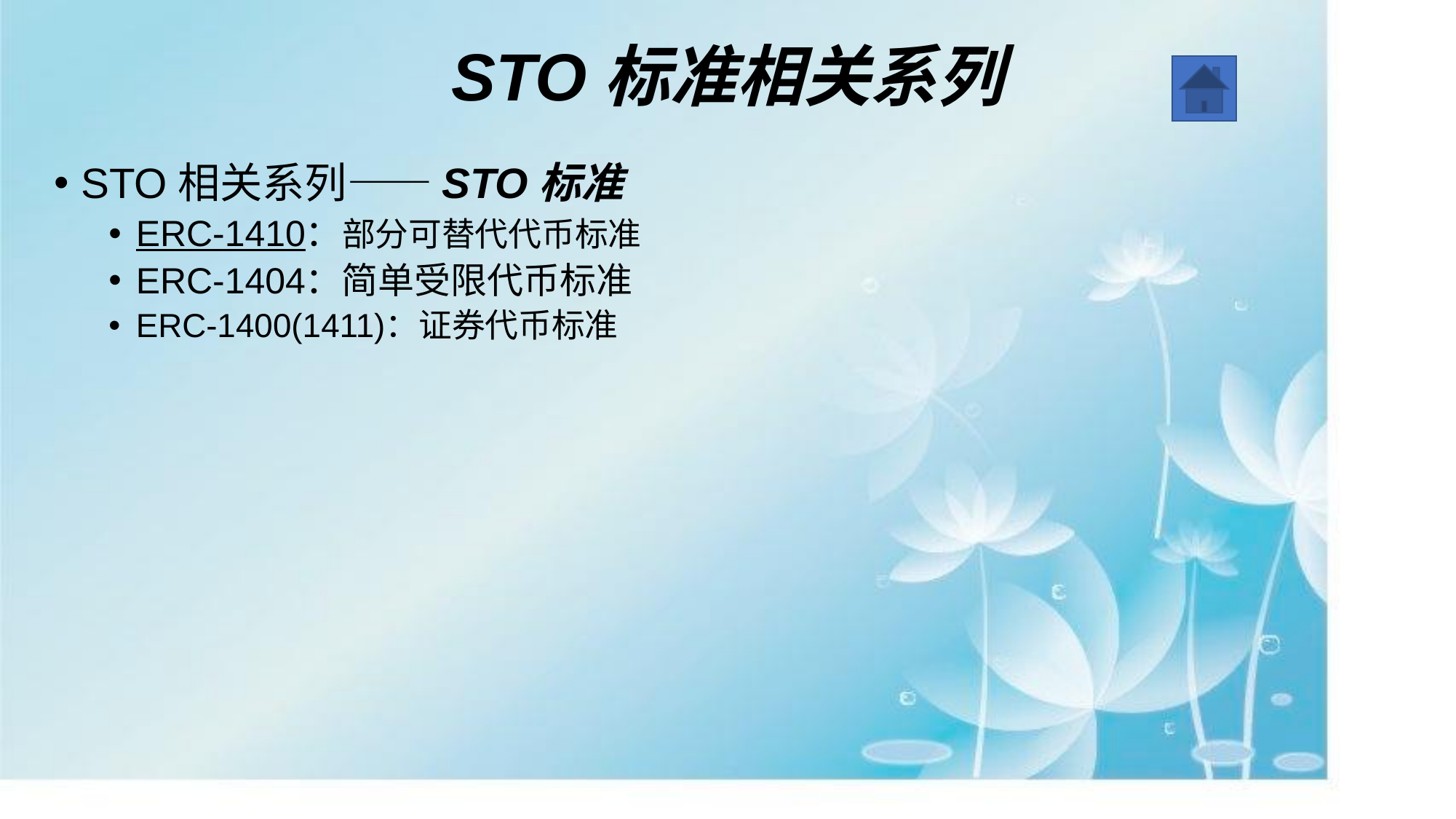

# STO标准相关系列

STO相关系列——STO标准
ERC-1410：部分可替代代币标准
ERC-1404：简单受限代币标准
ERC-1400(1411)：证券代币标准